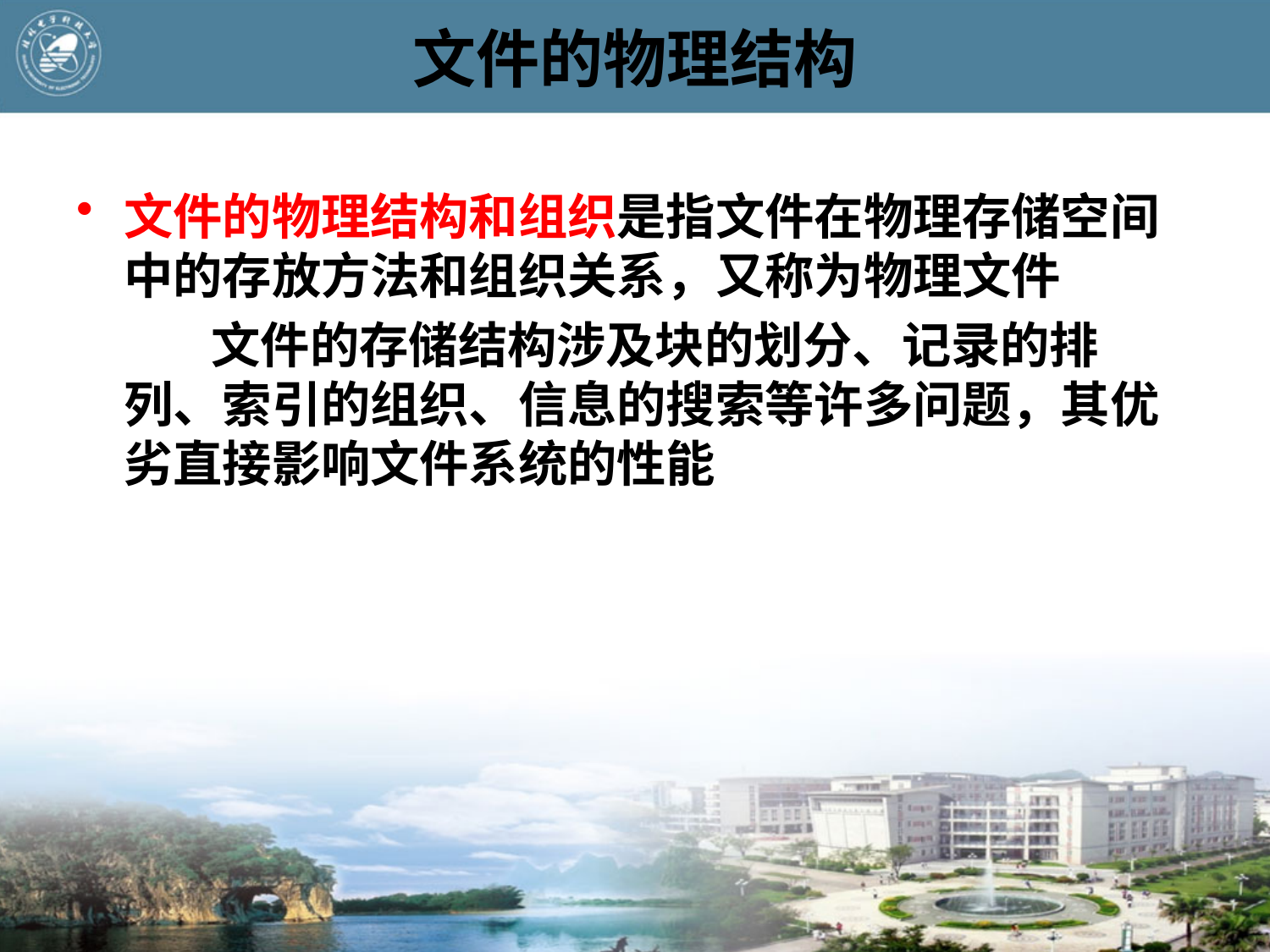

# 文件的物理结构
文件的物理结构和组织是指文件在物理存储空间中的存放方法和组织关系，又称为物理文件
           文件的存储结构涉及块的划分、记录的排列、索引的组织、信息的搜索等许多问题，其优劣直接影响文件系统的性能